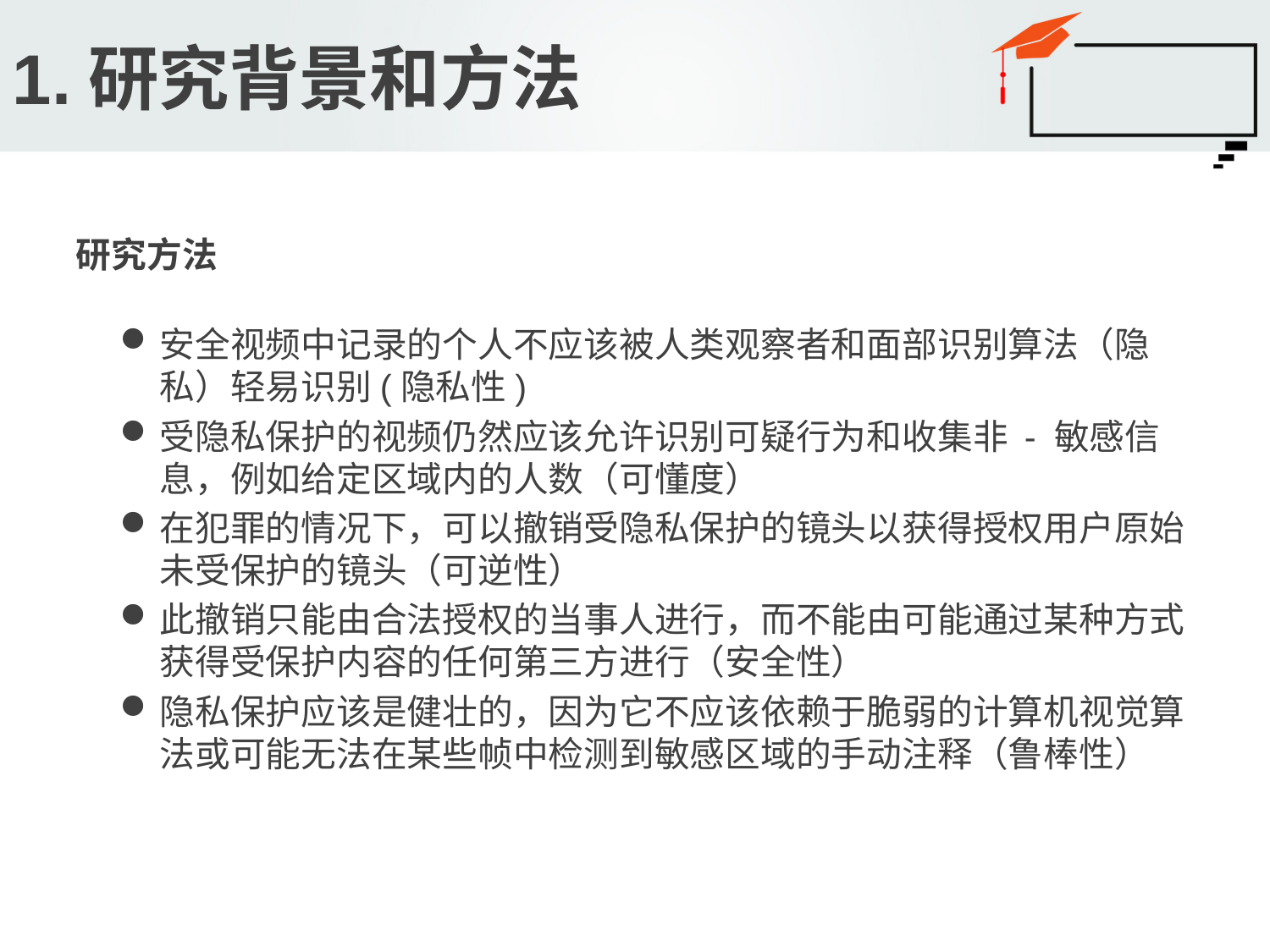

# 1.研究背景和方法
研究方法
安全视频中记录的个人不应该被人类观察者和面部识别算法（隐私）轻易识别(隐私性)
受隐私保护的视频仍然应该允许识别可疑行为和收集非 - 敏感信息，例如给定区域内的人数（可懂度）
在犯罪的情况下，可以撤销受隐私保护的镜头以获得授权用户原始未受保护的镜头（可逆性）
此撤销只能由合法授权的当事人进行，而不能由可能通过某种方式获得受保护内容的任何第三方进行（安全性）
隐私保护应该是健壮的，因为它不应该依赖于脆弱的计算机视觉算法或可能无法在某些帧中检测到敏感区域的手动注释（鲁棒性）